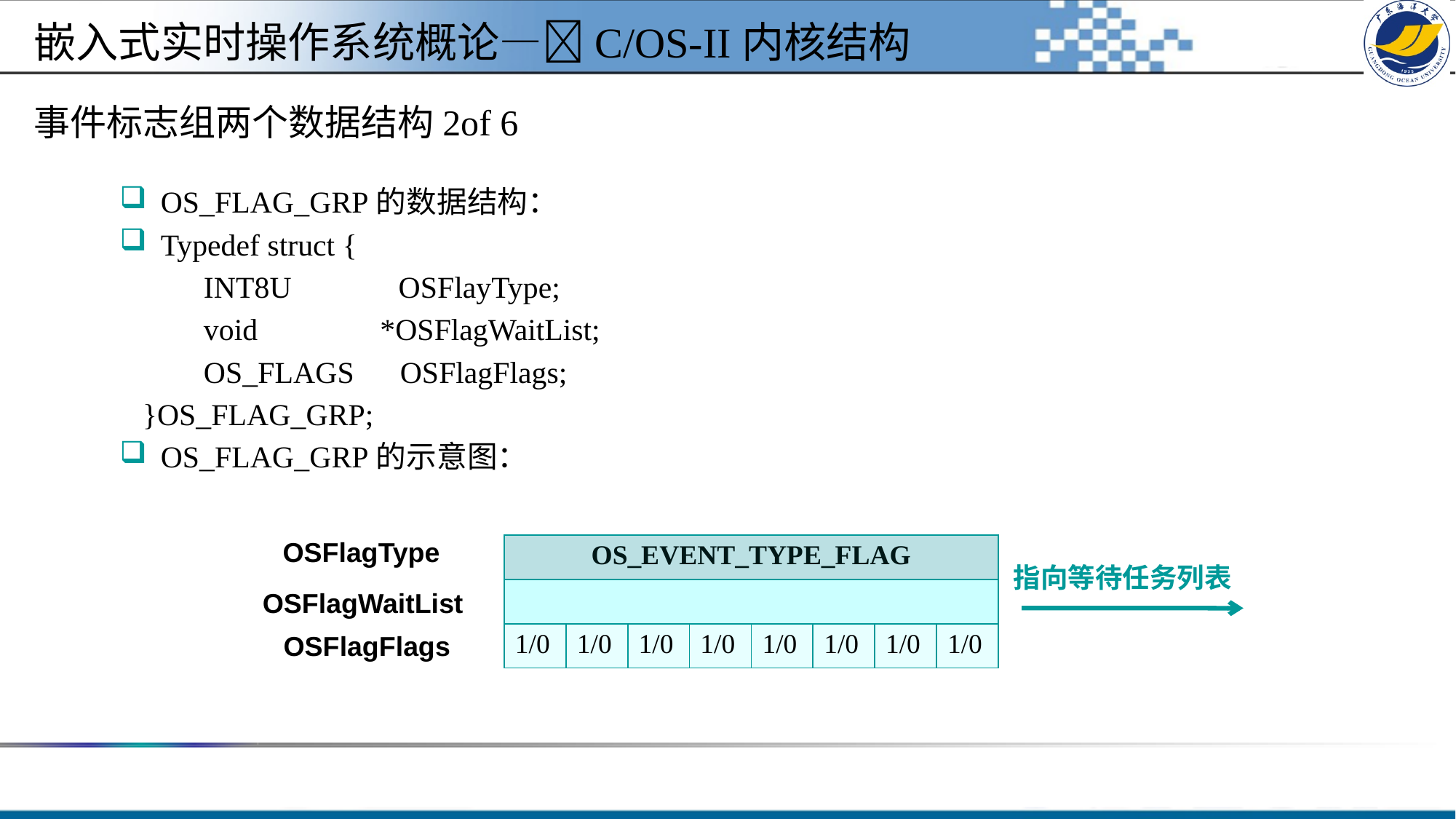

嵌入式实时操作系统概论—μC/OS-II内核结构
# 事件标志组两个数据结构2of 6
OS_FLAG_GRP的数据结构：
Typedef struct {
           INT8U              OSFlayType;
           void                *OSFlagWaitList;
           OS_FLAGS      OSFlagFlags;
   }OS_FLAG_GRP;
OS_FLAG_GRP的示意图：
OSFlagType
| OS\_EVENT\_TYPE\_FLAG |  |  |  |  |  |  |  |
| --- | --- | --- | --- | --- | --- | --- | --- |
|  |  |  |  |  |  |  |  |
| 1/0 | 1/0 | 1/0 | 1/0 | 1/0 | 1/0 | 1/0 | 1/0 |
指向等待任务列表
OSFlagWaitList
OSFlagFlags
79